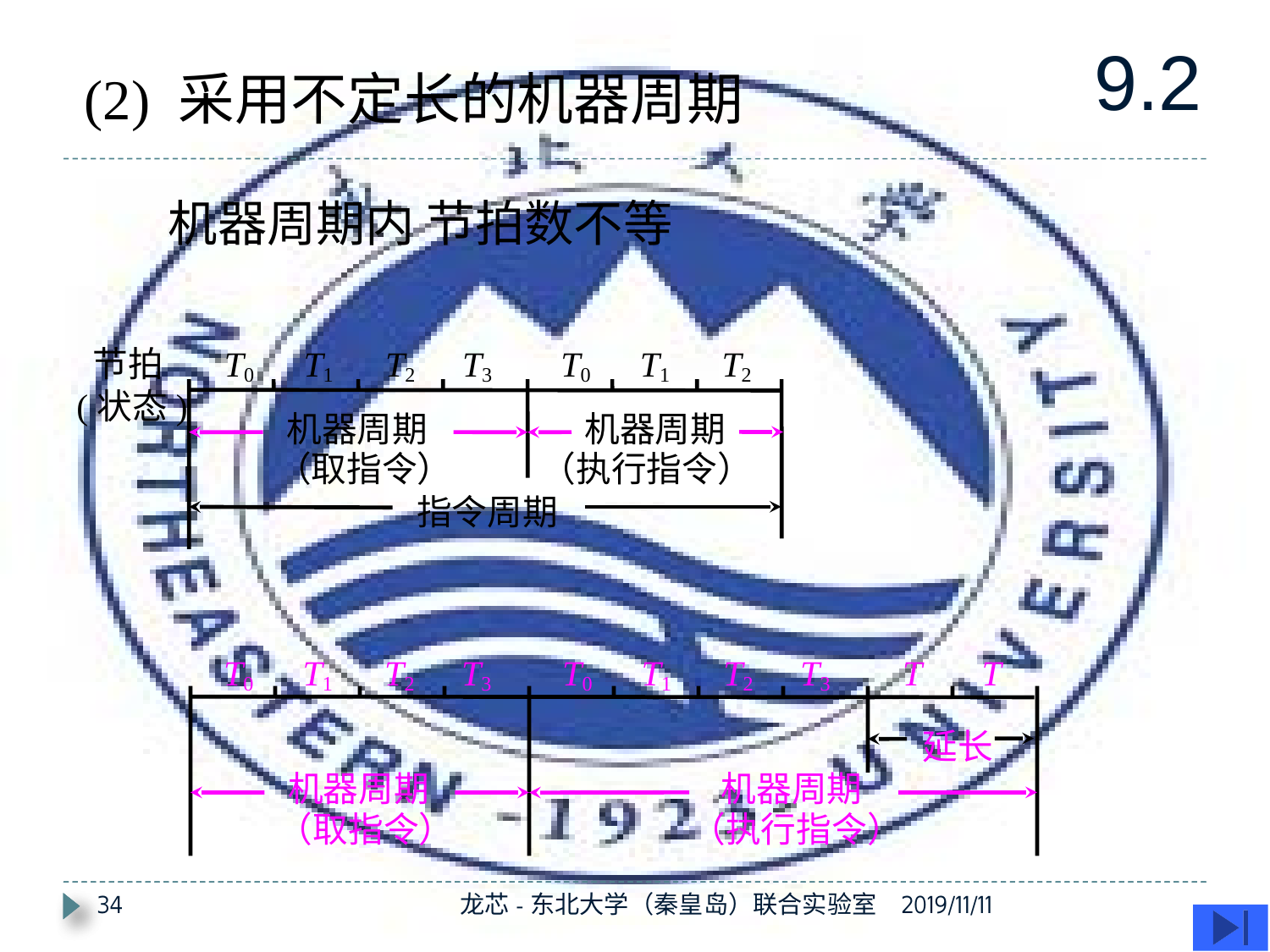

9.2
(2) 采用不定长的机器周期
机器周期内 节拍数不等
 节拍
(状态)
T0
T1
T2
T3
T0
T1
T2

机器周期
机器周期

（取指令）
（执行指令）
指令周期

T0
T1
T2
T3
T0
T1
T2
T3
T
T

延长

机器周期
机器周期

（取指令）
（执行指令）
34
龙芯-东北大学（秦皇岛）联合实验室
2019/11/11